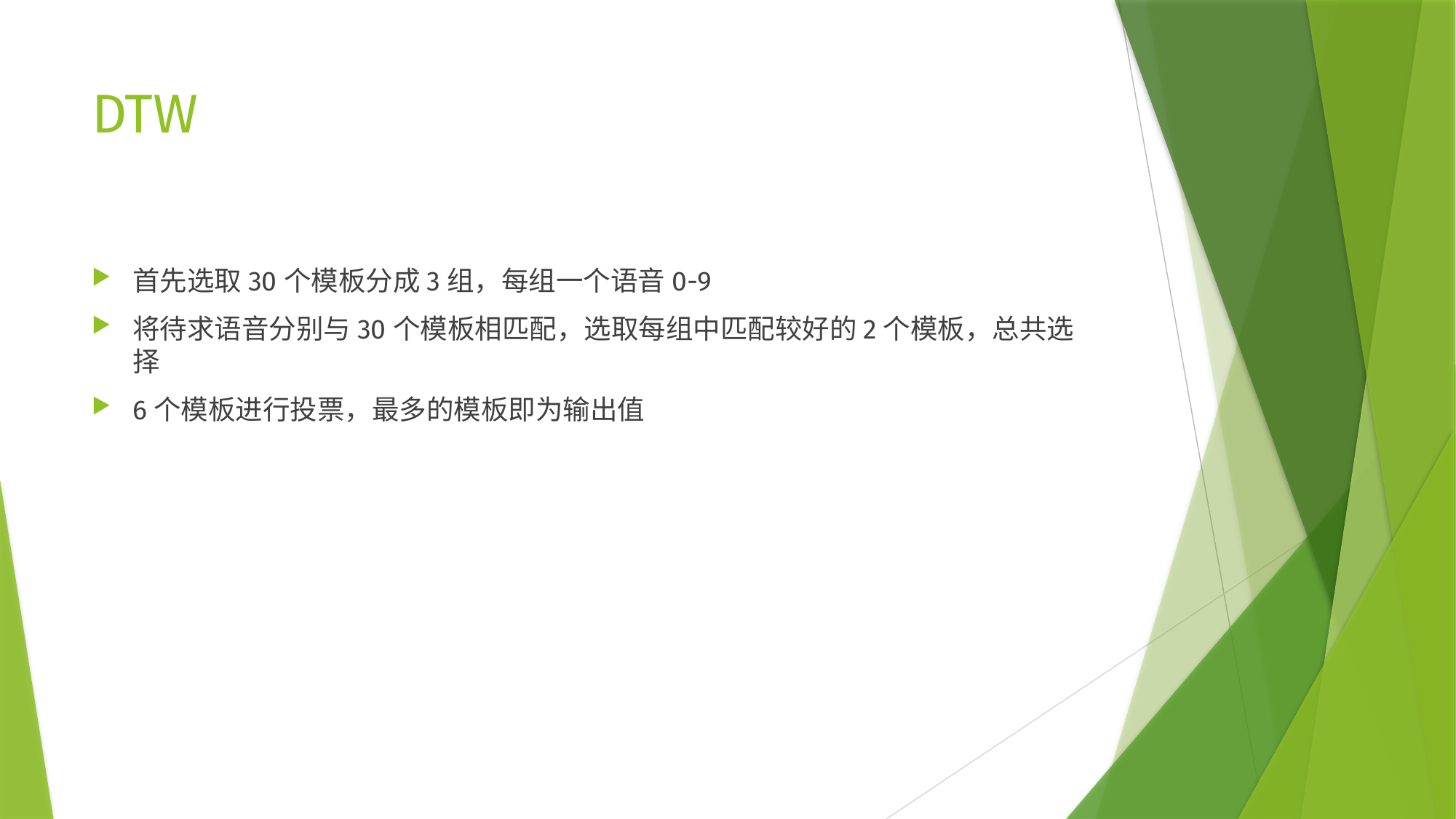

# DTW
首先选取30个模板分成3组，每组一个语音0-9
将待求语音分别与30个模板相匹配，选取每组中匹配较好的2个模板，总共选择
6个模板进行投票，最多的模板即为输出值